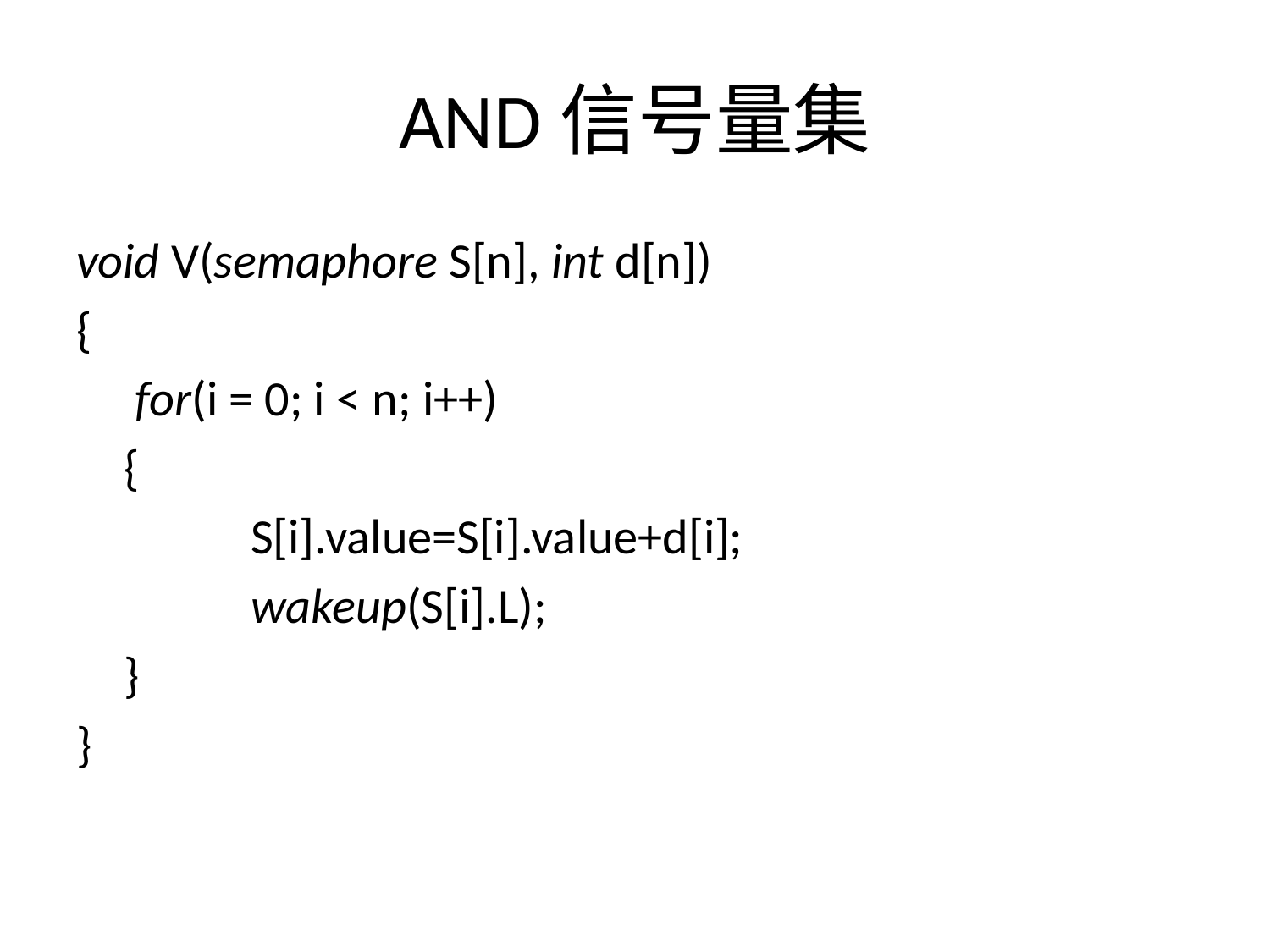

# AND信号量集
void V(semaphore S[n], int d[n])
{
	 for(i = 0; i < n; i++)
	{
		S[i].value=S[i].value+d[i];
		wakeup(S[i].L);
	}
}